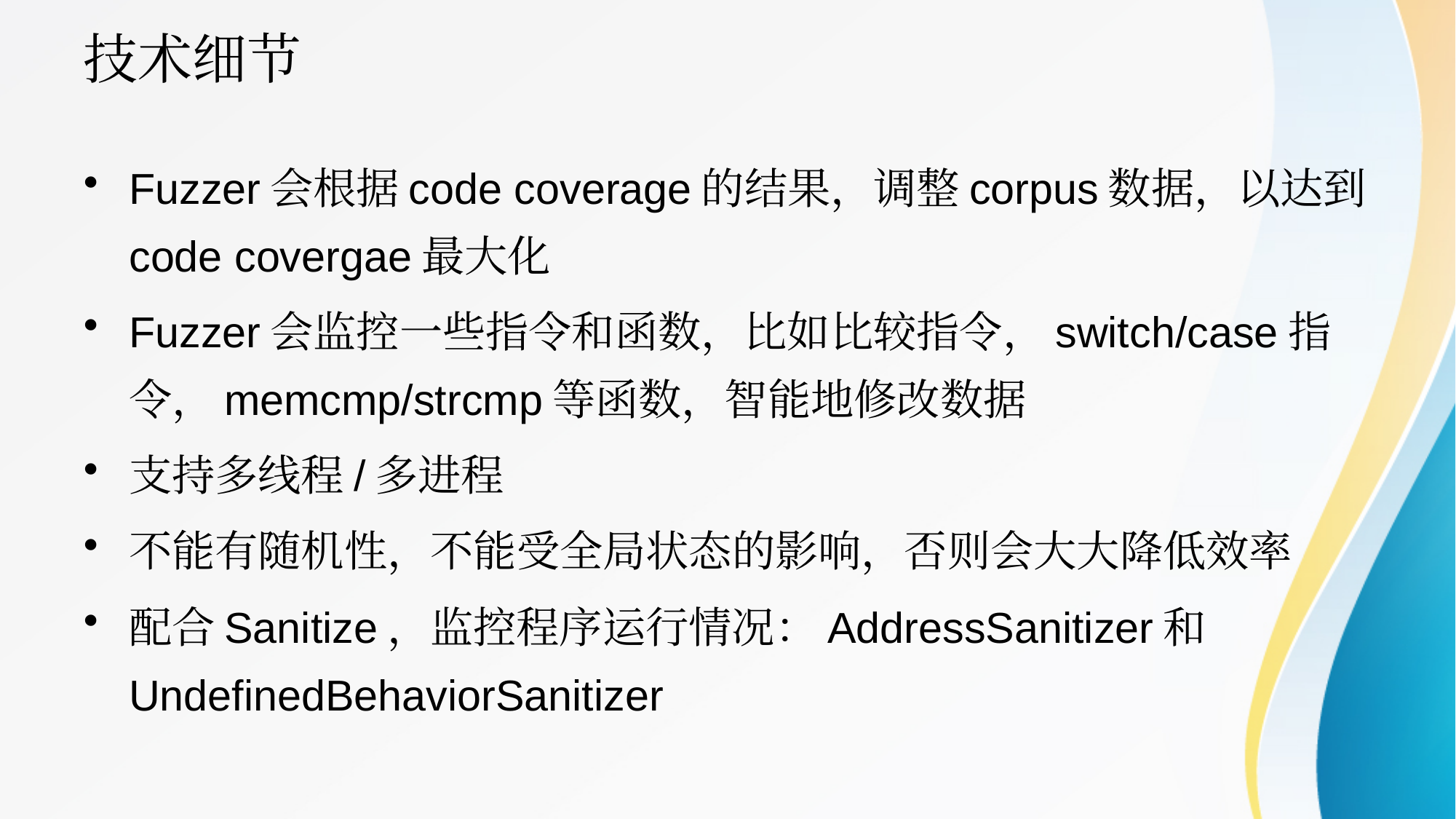

# 技术细节
Fuzzer会根据code coverage的结果，调整corpus数据，以达到code covergae最大化
Fuzzer会监控一些指令和函数，比如比较指令，switch/case指令，memcmp/strcmp等函数，智能地修改数据
支持多线程/多进程
不能有随机性，不能受全局状态的影响，否则会大大降低效率
配合Sanitize，监控程序运行情况：AddressSanitizer和UndefinedBehaviorSanitizer